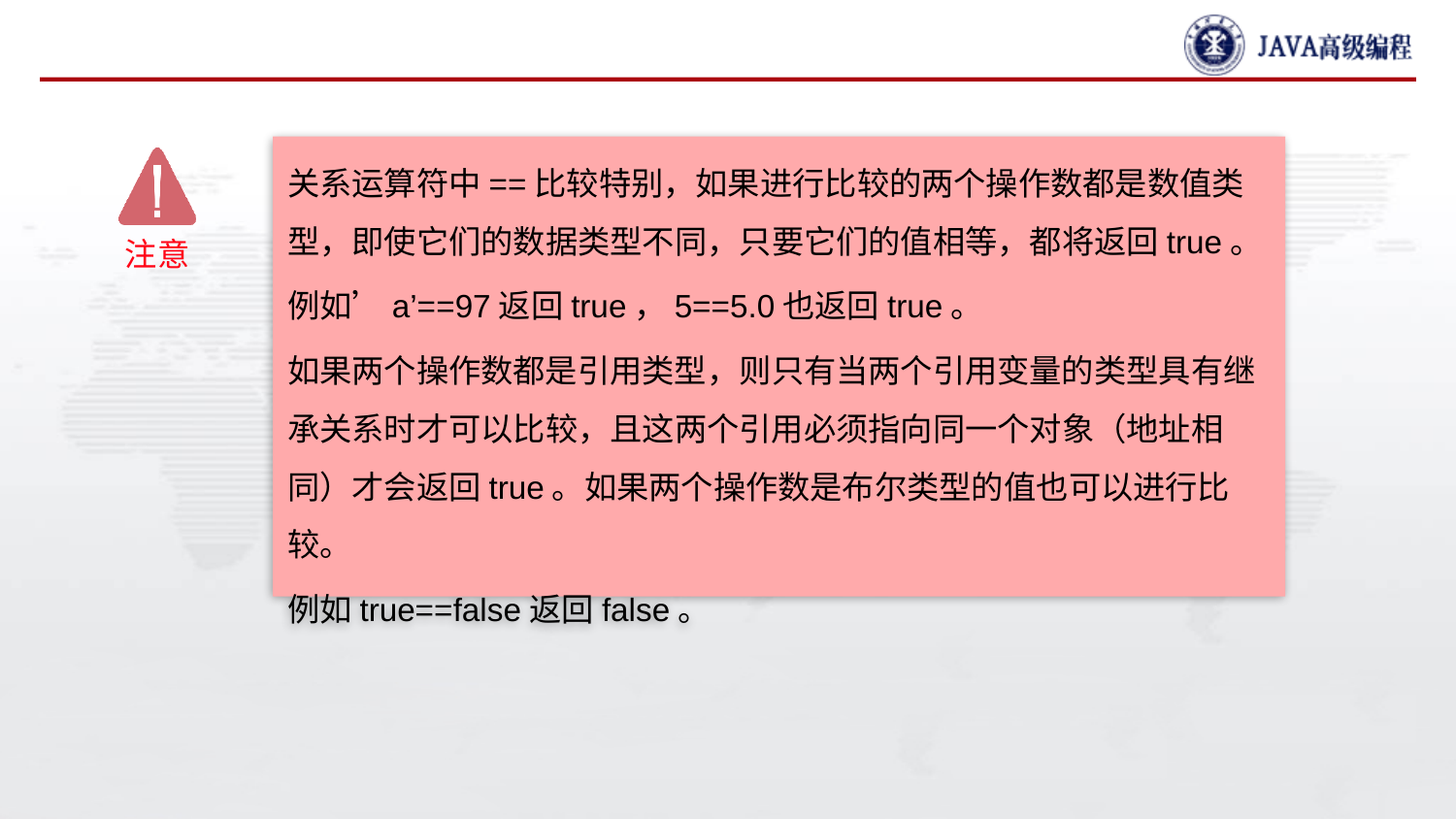

#
关系运算符中==比较特别，如果进行比较的两个操作数都是数值类型，即使它们的数据类型不同，只要它们的值相等，都将返回true。
例如’a’==97返回true，5==5.0也返回true。
如果两个操作数都是引用类型，则只有当两个引用变量的类型具有继承关系时才可以比较，且这两个引用必须指向同一个对象（地址相同）才会返回true。如果两个操作数是布尔类型的值也可以进行比较。
例如true==false返回false。